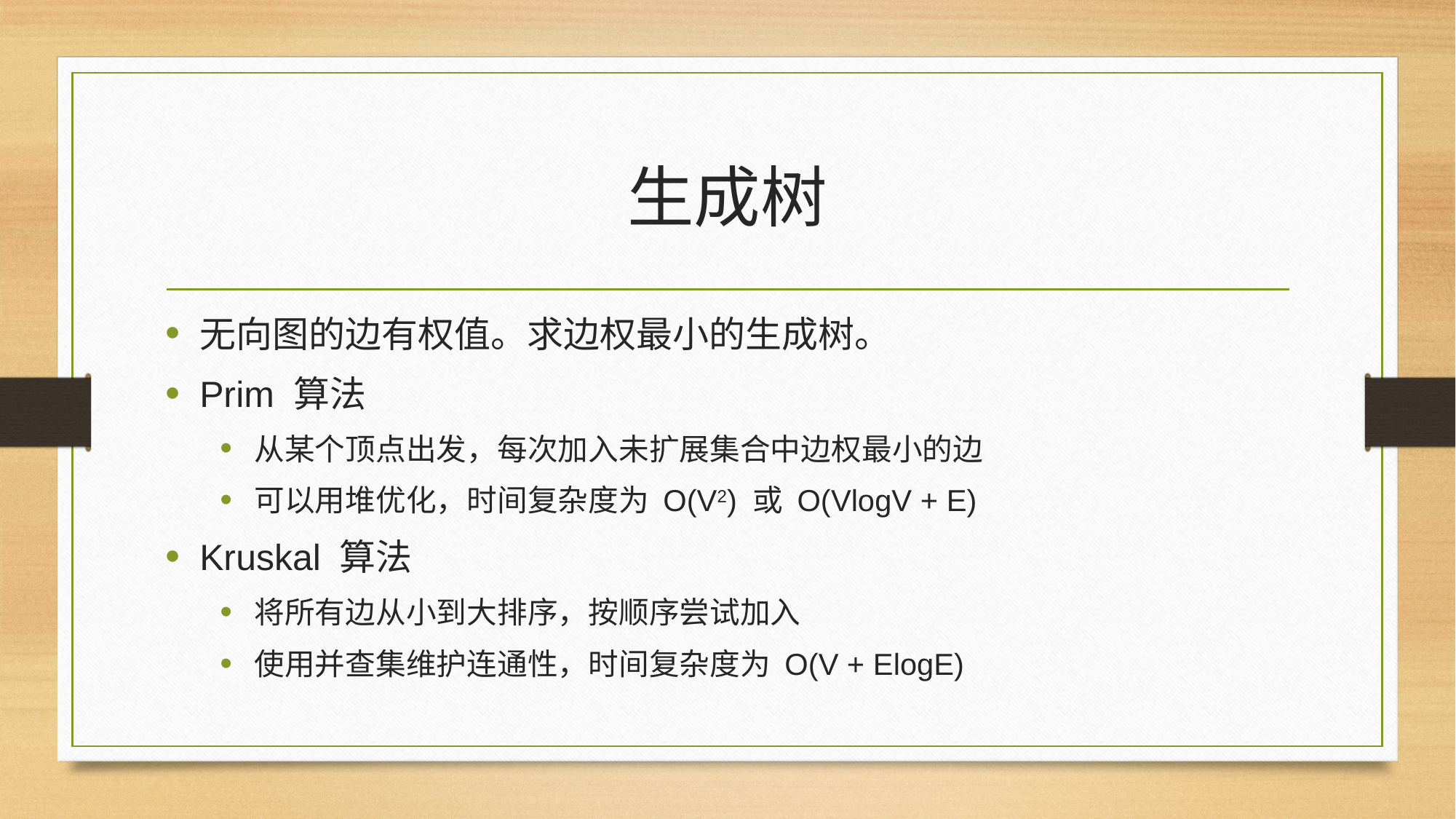

# 生成树
无向图的边有权值。求边权最小的生成树。
Prim 算法
从某个顶点出发，每次加入未扩展集合中边权最小的边
可以用堆优化，时间复杂度为 O(V2) 或 O(VlogV + E)
Kruskal 算法
将所有边从小到大排序，按顺序尝试加入
使用并查集维护连通性，时间复杂度为 O(V + ElogE)